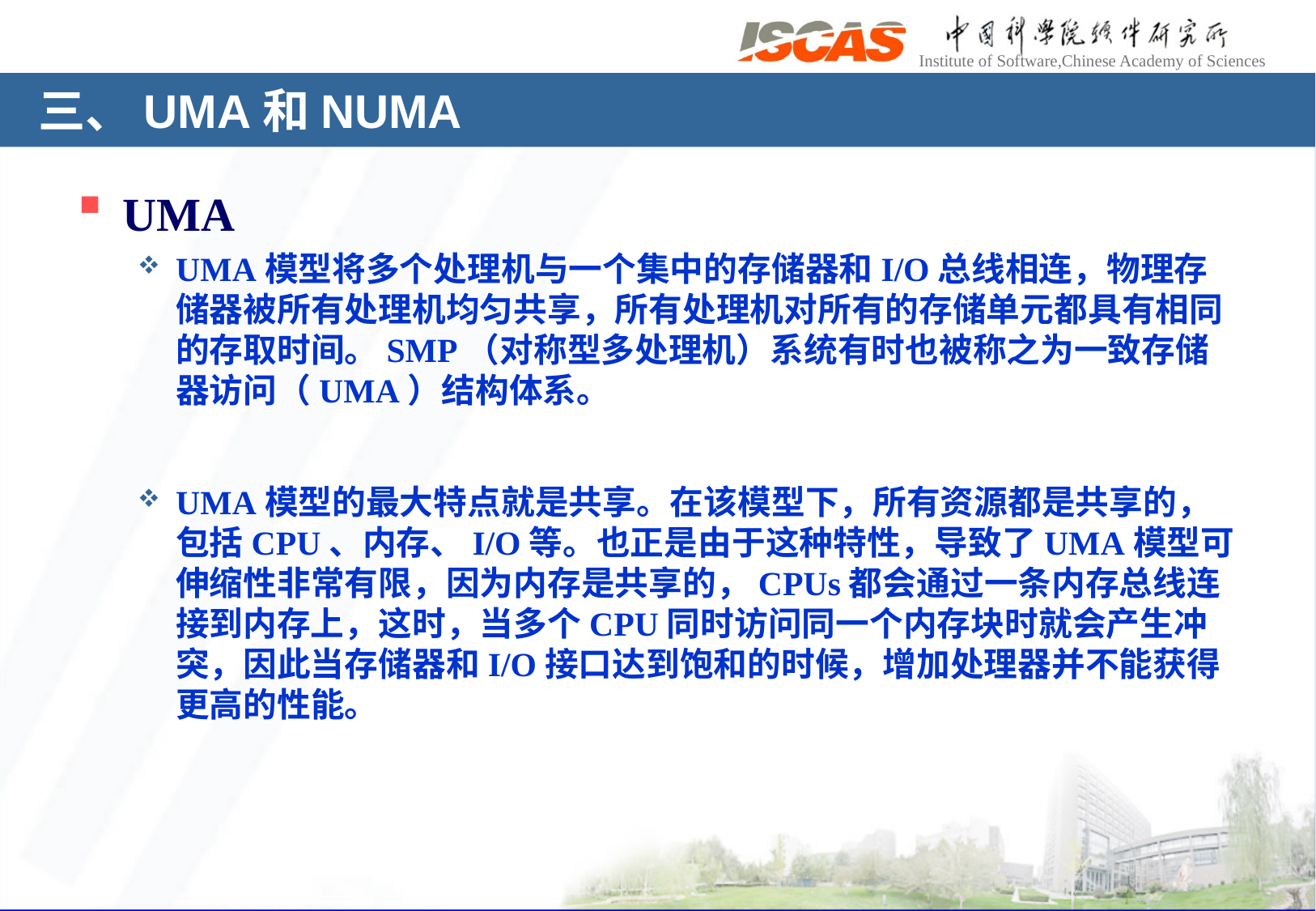

# 三、UMA和NUMA
UMA
UMA模型将多个处理机与一个集中的存储器和I/O总线相连，物理存储器被所有处理机均匀共享，所有处理机对所有的存储单元都具有相同的存取时间。SMP（对称型多处理机）系统有时也被称之为一致存储器访问（UMA）结构体系。

UMA模型的最大特点就是共享。在该模型下，所有资源都是共享的，包括CPU、内存、I/O等。也正是由于这种特性，导致了UMA模型可伸缩性非常有限，因为内存是共享的，CPUs都会通过一条内存总线连接到内存上，这时，当多个CPU同时访问同一个内存块时就会产生冲突，因此当存储器和I/O接口达到饱和的时候，增加处理器并不能获得更高的性能。